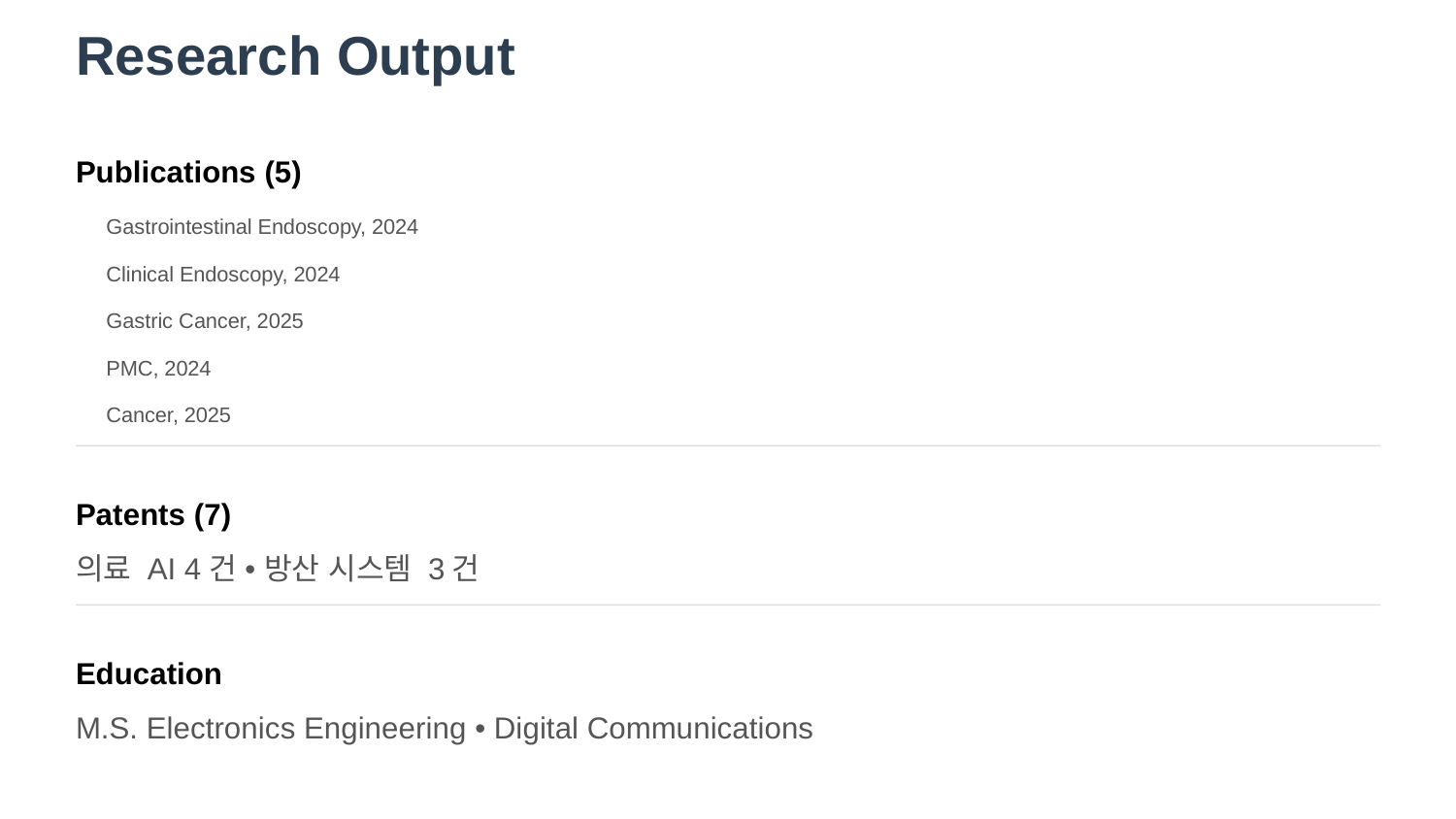

Research Output
Publications (5)

Gastrointestinal Endoscopy, 2024
Clinical Endoscopy, 2024
Gastric Cancer, 2025
PMC, 2024
Cancer, 2025

Patents (7)
의료 AI 4건 • 방산 시스템 3건

Education
M.S. Electronics Engineering • Digital Communications